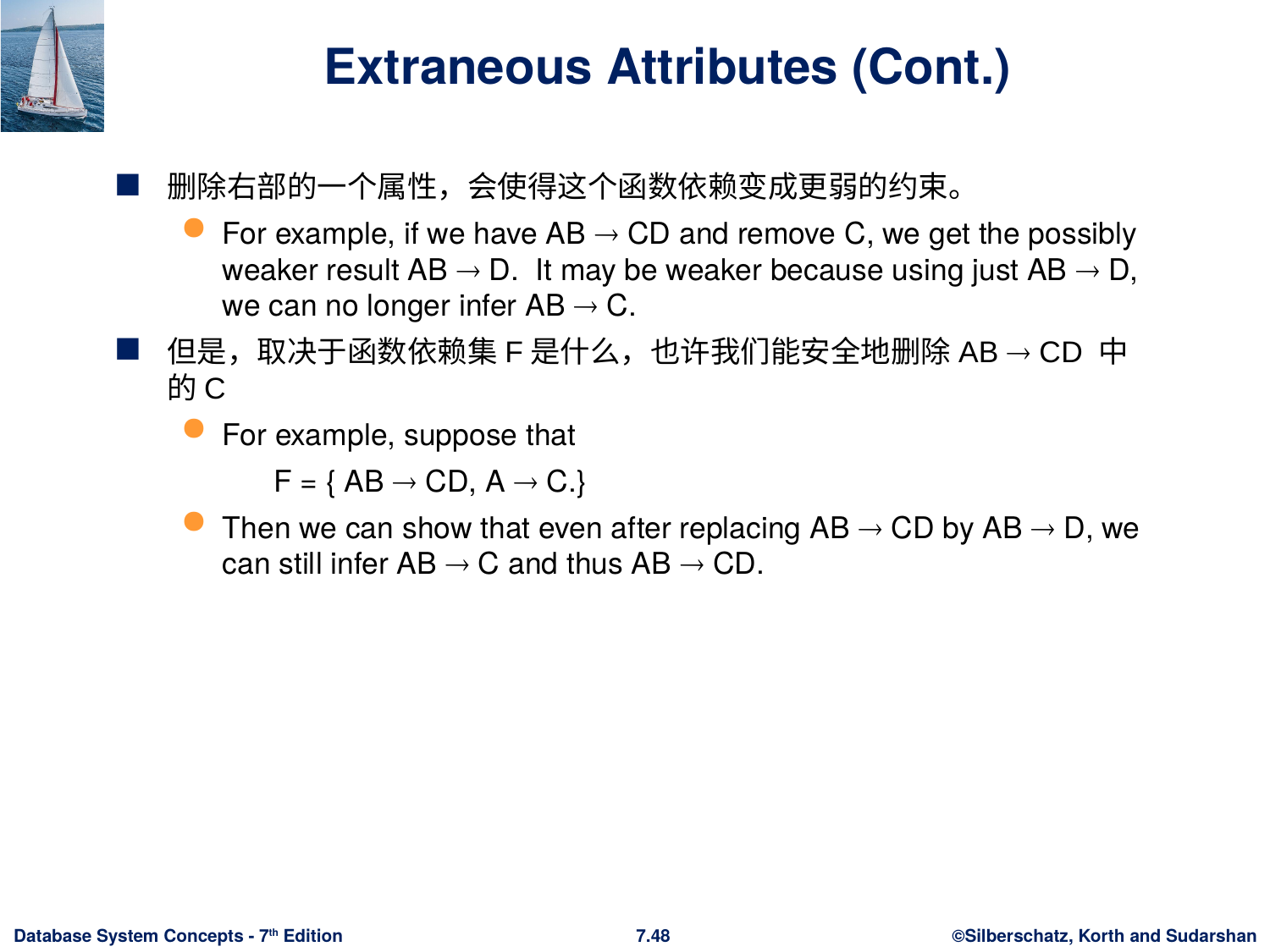

# Extraneous Attributes (Cont.)
删除右部的一个属性，会使得这个函数依赖变成更弱的约束。
For example, if we have AB → CD and remove C, we get the possibly weaker result AB → D.  It may be weaker because using just AB → D, we can no longer infer AB → C.
但是，取决于函数依赖集F是什么，也许我们能安全地删除AB → CD 中的C
For example, suppose that
           F = { AB → CD, A → C.}
Then we can show that even after replacing AB → CD by AB → D, we can still infer AB → C and thus AB → CD.